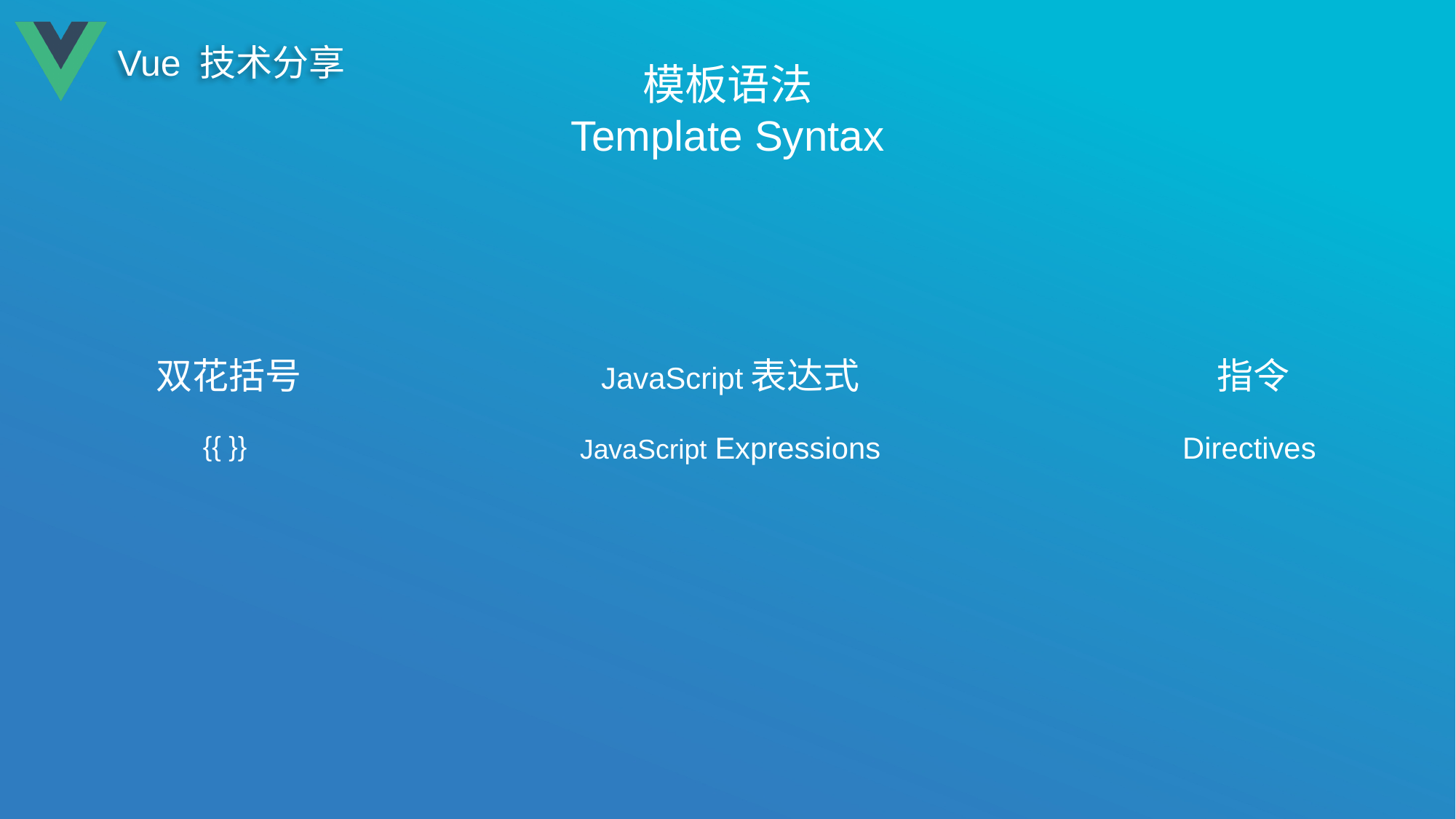

模板语法
Template Syntax
双花括号
{{ }}
JavaScript表达式
JavaScript Expressions
指令
Directives